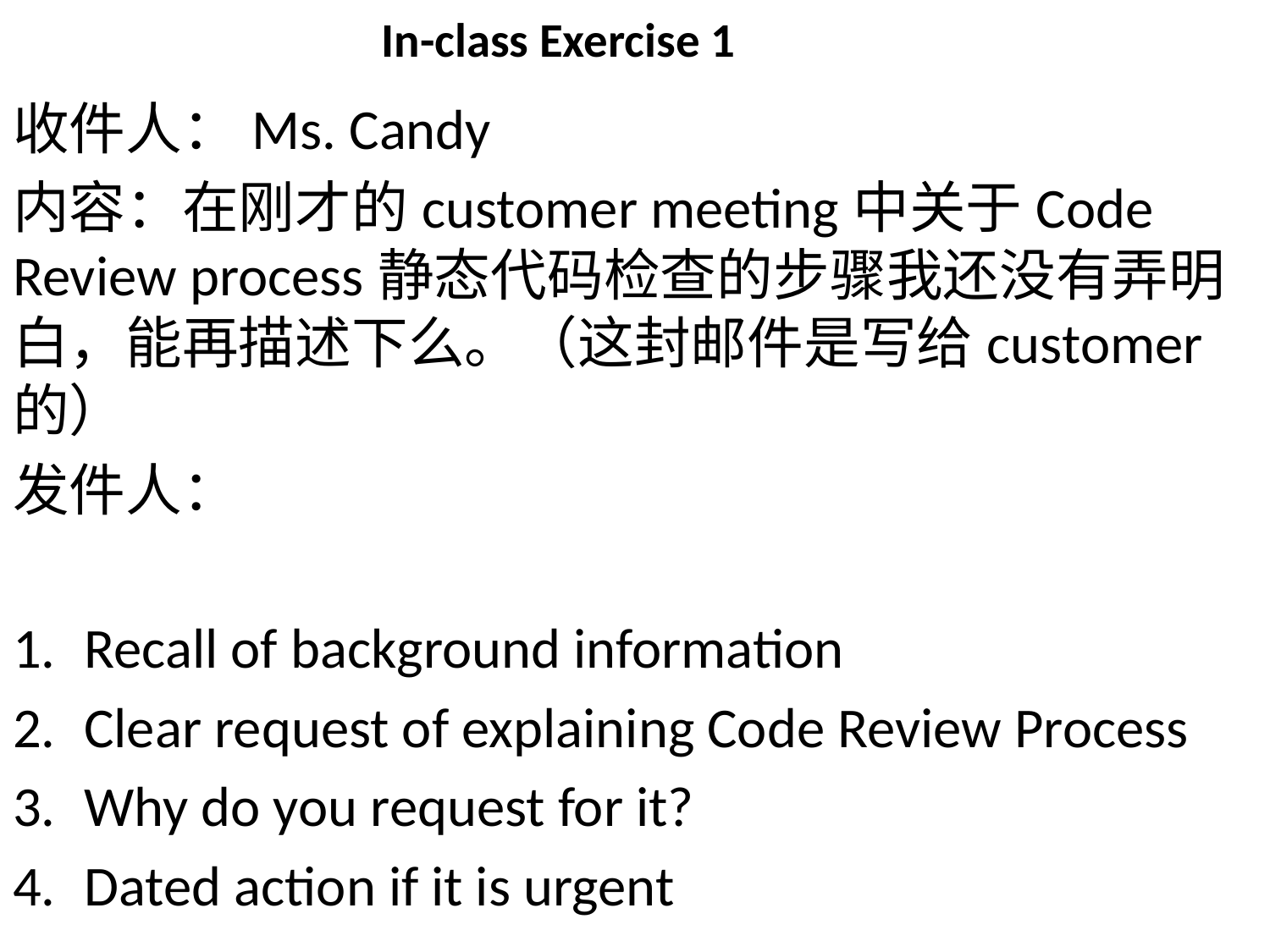

# In-class Exercise 1
收件人：Ms. Candy
内容：在刚才的customer meeting中关于Code Review process静态代码检查的步骤我还没有弄明白，能再描述下么。（这封邮件是写给customer的）
发件人：

Recall of background information
Clear request of explaining Code Review Process
Why do you request for it?
Dated action if it is urgent